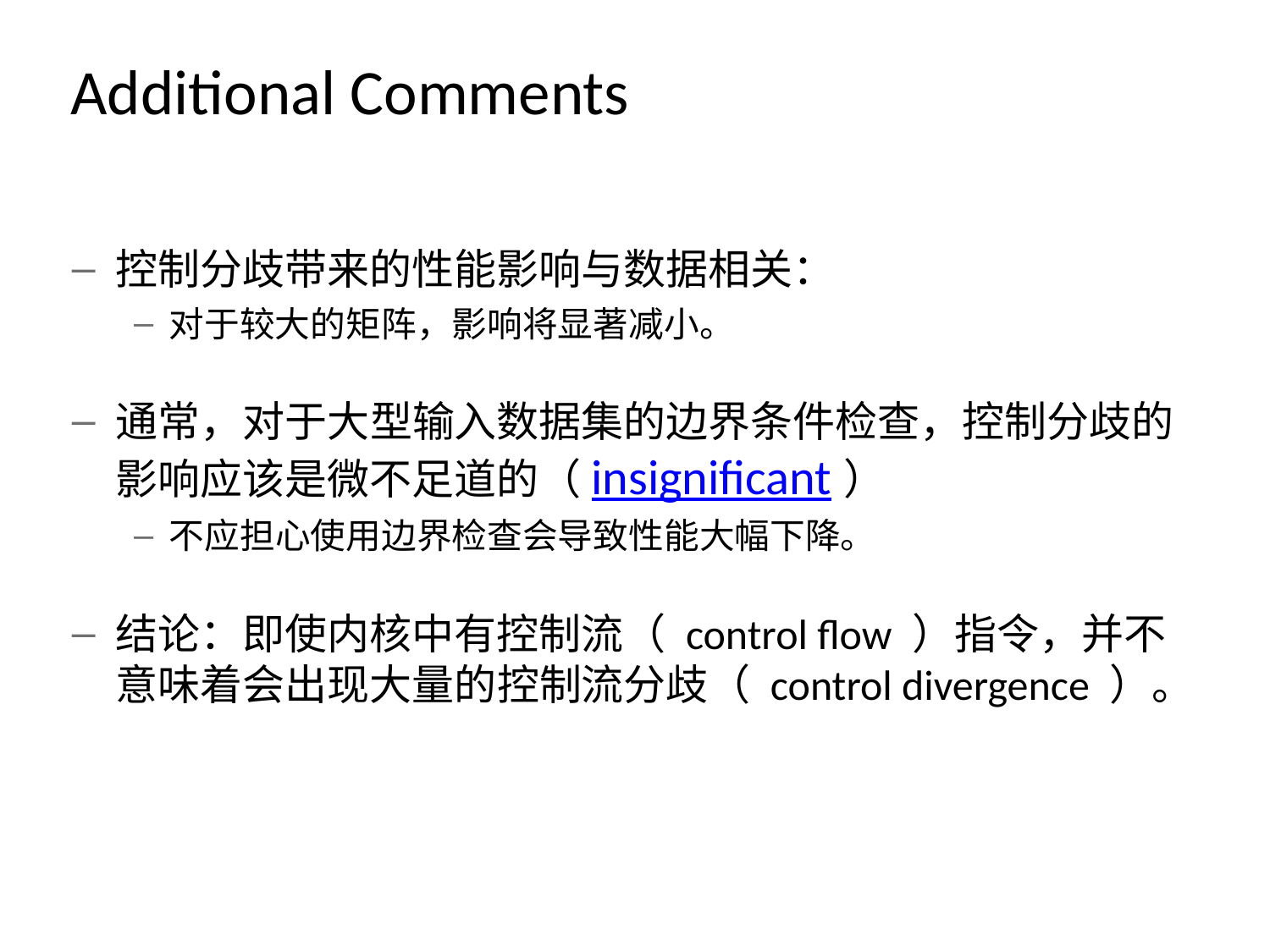

# Additional Comments

控制分歧带来的性能影响与数据相关：
对于较大的矩阵，影响将显著减小。

通常，对于大型输入数据集的边界条件检查，控制分歧的影响应该是微不足道的（insignificant）
不应担心使用边界检查会导致性能大幅下降。

结论：即使内核中有控制流（ control flow ）指令，并不意味着会出现大量的控制流分歧（ control divergence ）。